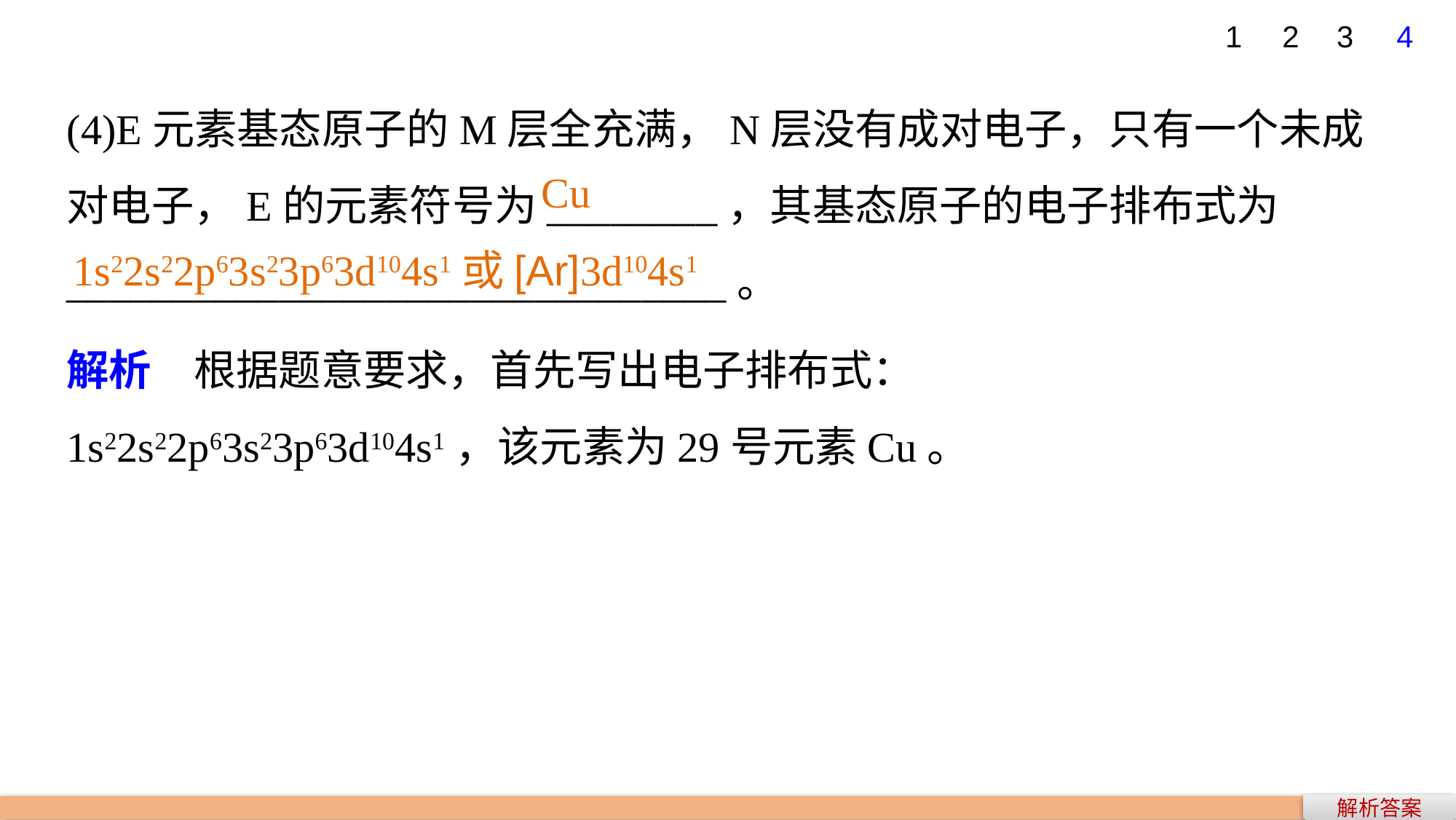

1
2
3
4
(4)E元素基态原子的M层全充满，N层没有成对电子，只有一个未成对电子，E的元素符号为________，其基态原子的电子排布式为_______________________________。
Cu
1s22s22p63s23p63d104s1或[Ar]3d104s1
解析　根据题意要求，首先写出电子排布式：
1s22s22p63s23p63d104s1，该元素为29号元素Cu。
解析答案